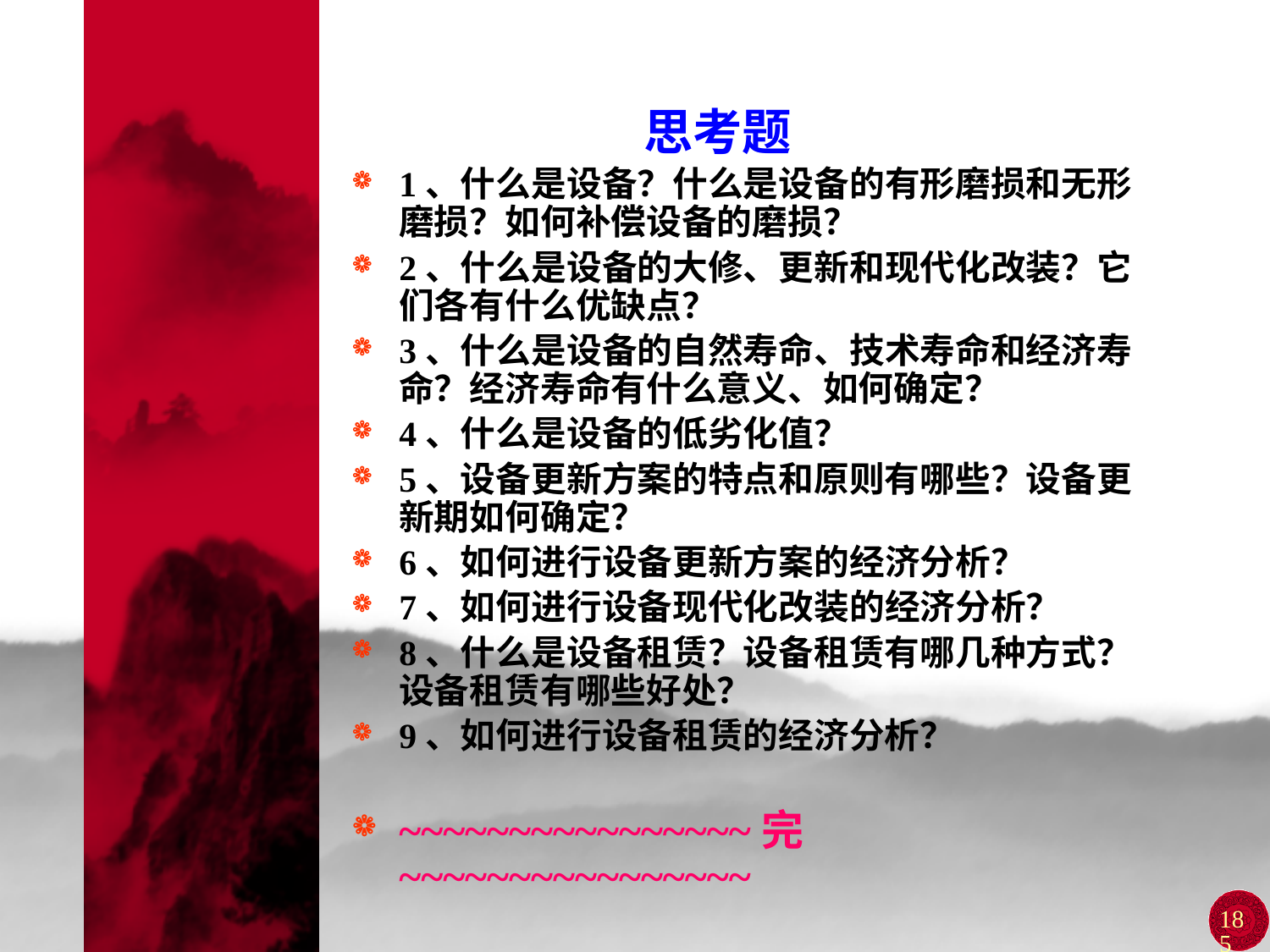

思考题
1、什么是设备？什么是设备的有形磨损和无形磨损？如何补偿设备的磨损？
2、什么是设备的大修、更新和现代化改装？它们各有什么优缺点？
3、什么是设备的自然寿命、技术寿命和经济寿命？经济寿命有什么意义、如何确定？
4、什么是设备的低劣化值？
5、设备更新方案的特点和原则有哪些？设备更新期如何确定？
6、如何进行设备更新方案的经济分析？
7、如何进行设备现代化改装的经济分析？
8、什么是设备租赁？设备租赁有哪几种方式？设备租赁有哪些好处？
9、如何进行设备租赁的经济分析？

~~~~~~~~~~~~~~~~完~~~~~~~~~~~~~~~~
185